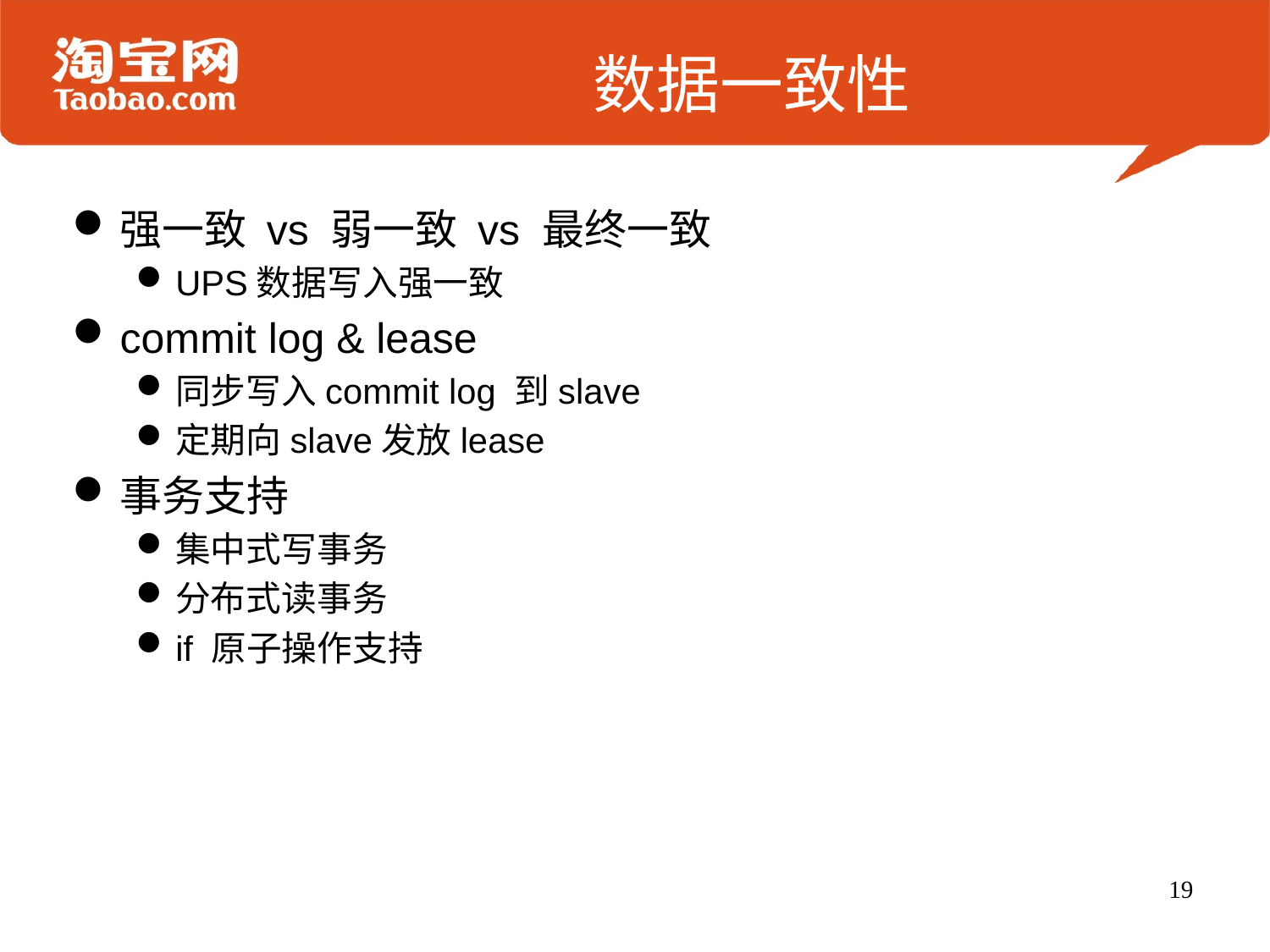

# 数据一致性
强一致 vs 弱一致 vs 最终一致
UPS数据写入强一致
commit log & lease
同步写入commit log 到slave
定期向slave发放lease
事务支持
集中式写事务
分布式读事务
if 原子操作支持
19